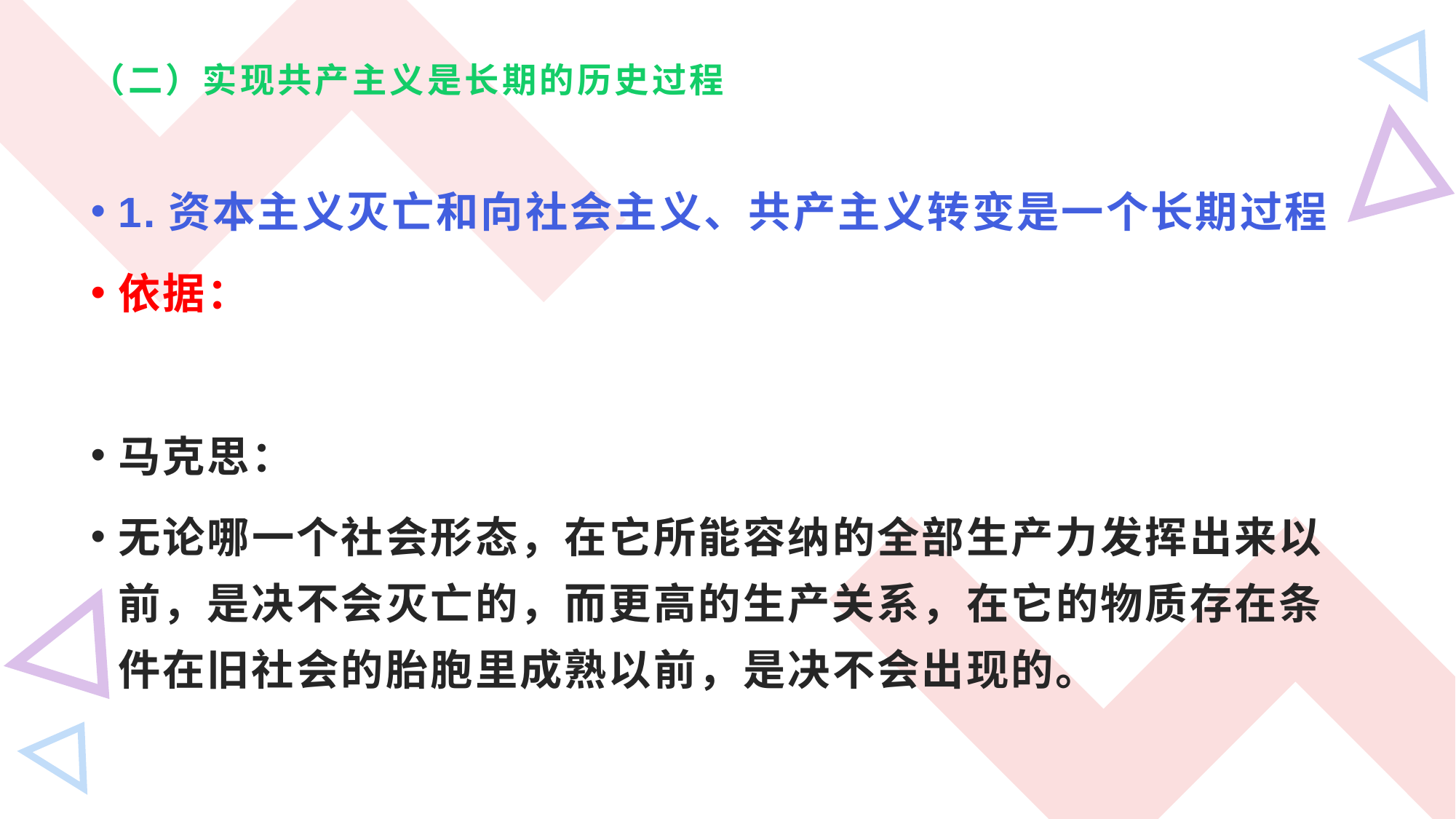

# （二）实现共产主义是长期的历史过程
1.资本主义灭亡和向社会主义、共产主义转变是一个长期过程
依据：

马克思：
无论哪一个社会形态，在它所能容纳的全部生产力发挥出来以前，是决不会灭亡的，而更高的生产关系，在它的物质存在条件在旧社会的胎胞里成熟以前，是决不会出现的。